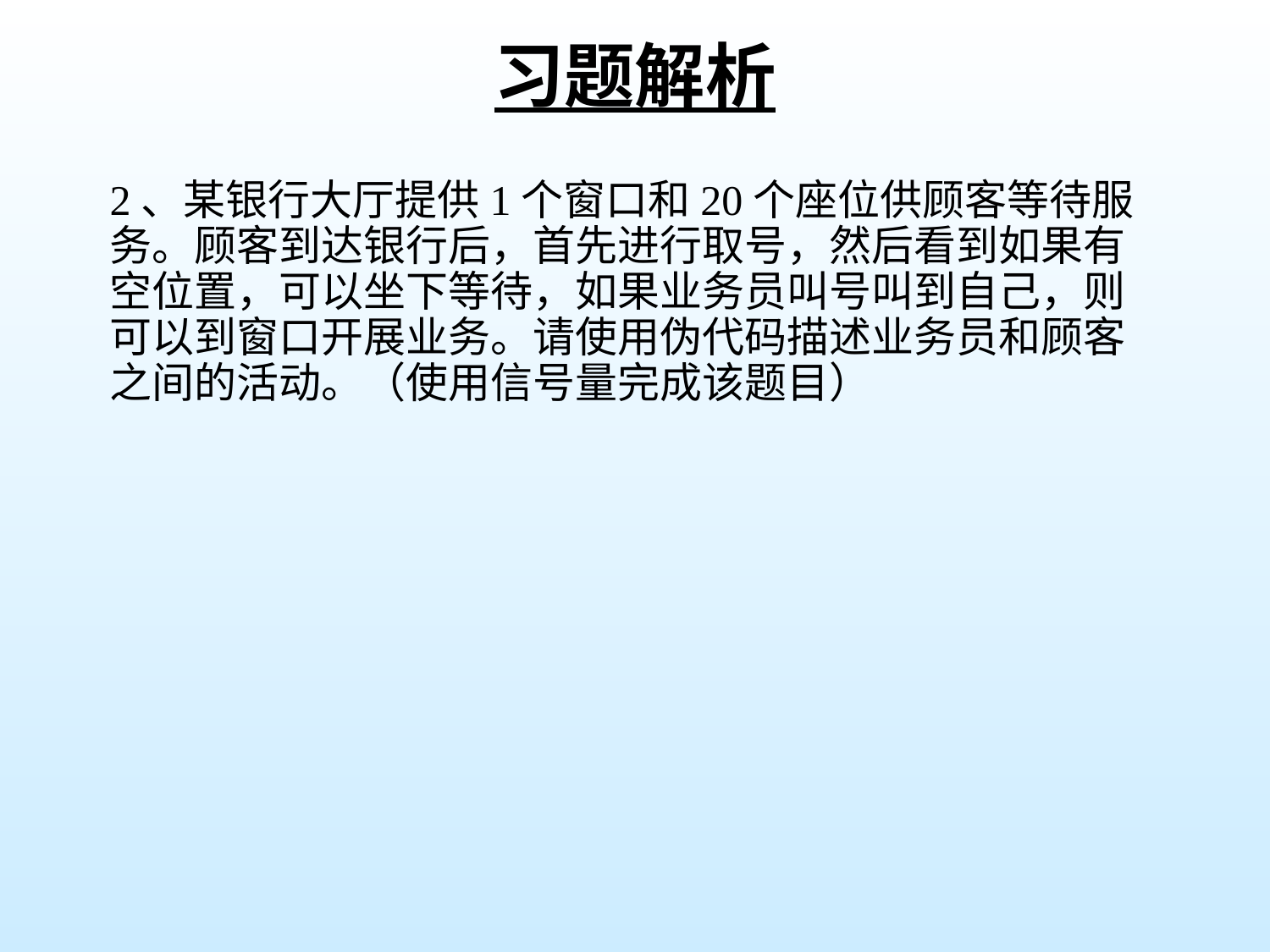

# 习题解析
2、某银行大厅提供1个窗口和20个座位供顾客等待服务。顾客到达银行后，首先进行取号，然后看到如果有空位置，可以坐下等待，如果业务员叫号叫到自己，则可以到窗口开展业务。请使用伪代码描述业务员和顾客之间的活动。（使用信号量完成该题目）